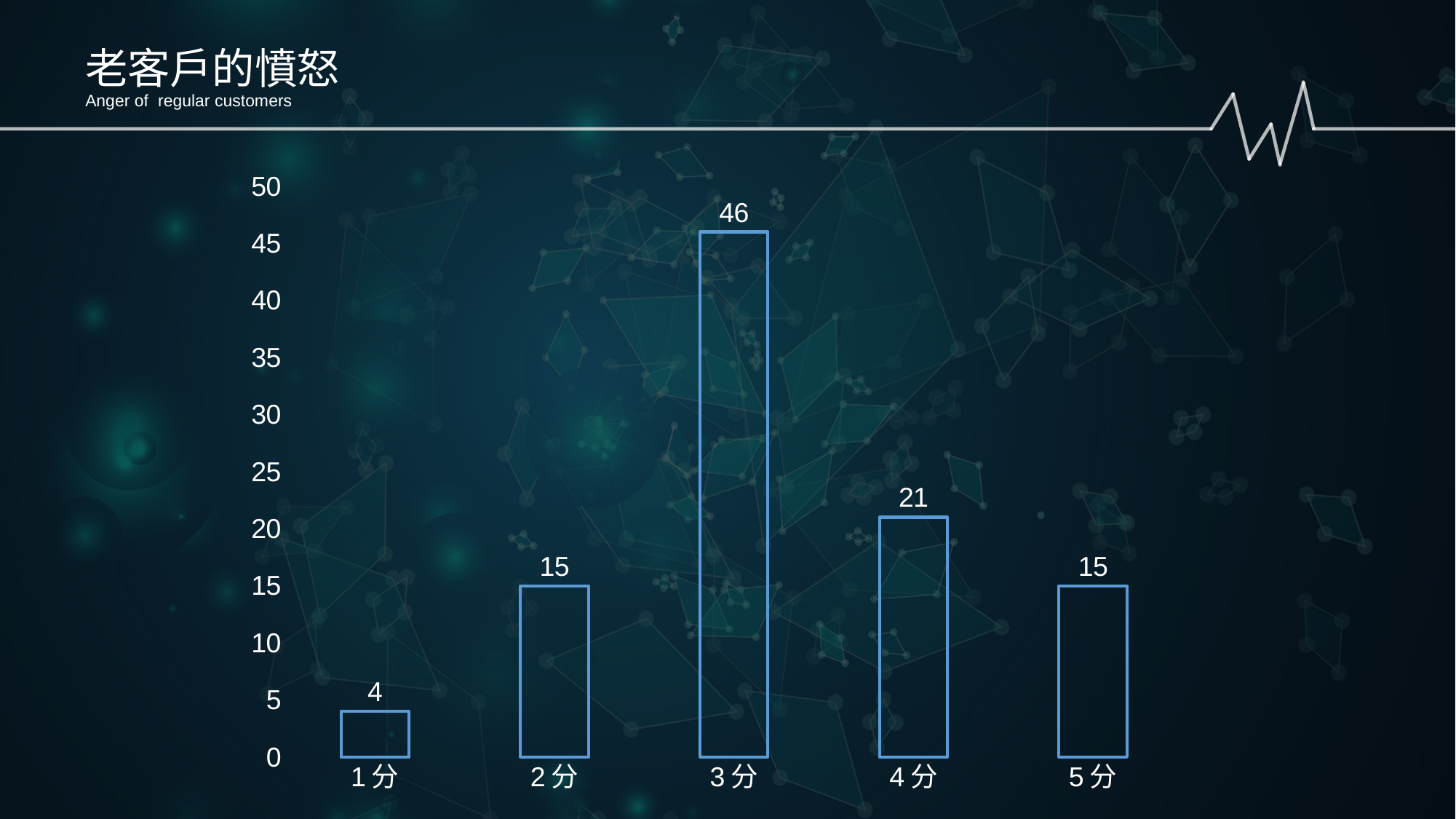

老客戶的憤怒
Anger of  regular customers

### Chart

| Category | 數列 1 |
|---|---|
| 1分 | 4.0 |
| 2分 | 15.0 |
| 3分 | 46.0 |
| 4分 | 21.0 |
| 5分 | 15.0 |